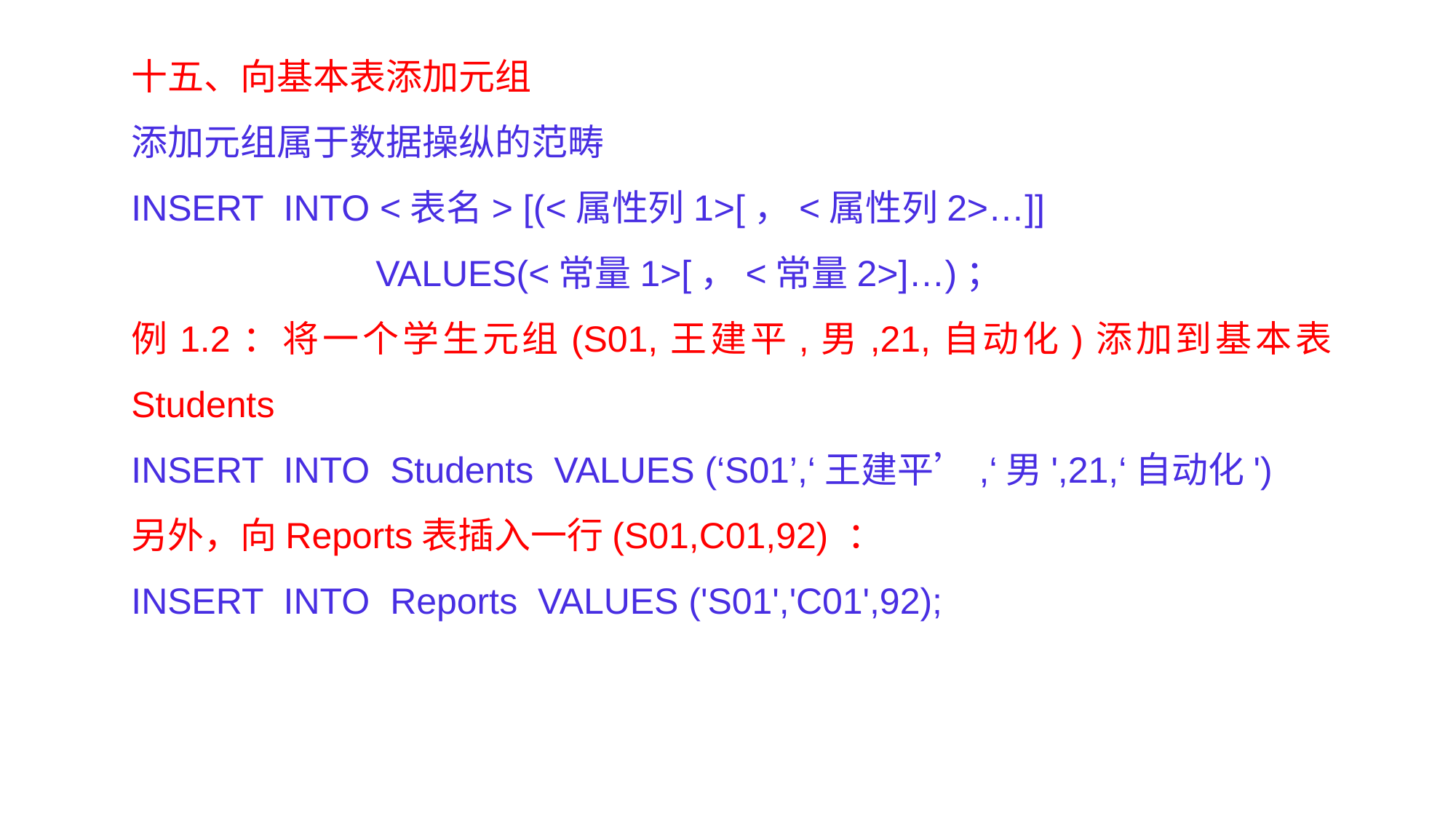

十五、向基本表添加元组
添加元组属于数据操纵的范畴
INSERT  INTO <表名> [(<属性列1>[，<属性列2>…]]
                        VALUES(<常量1>[，<常量2>]…)；
例1.2：将一个学生元组(S01,王建平,男,21,自动化)添加到基本表Students
INSERT  INTO  Students  VALUES (‘S01’,‘王建平’,‘男',21,‘自动化')
另外，向Reports表插入一行(S01,C01,92) ：
INSERT  INTO  Reports  VALUES ('S01','C01',92);